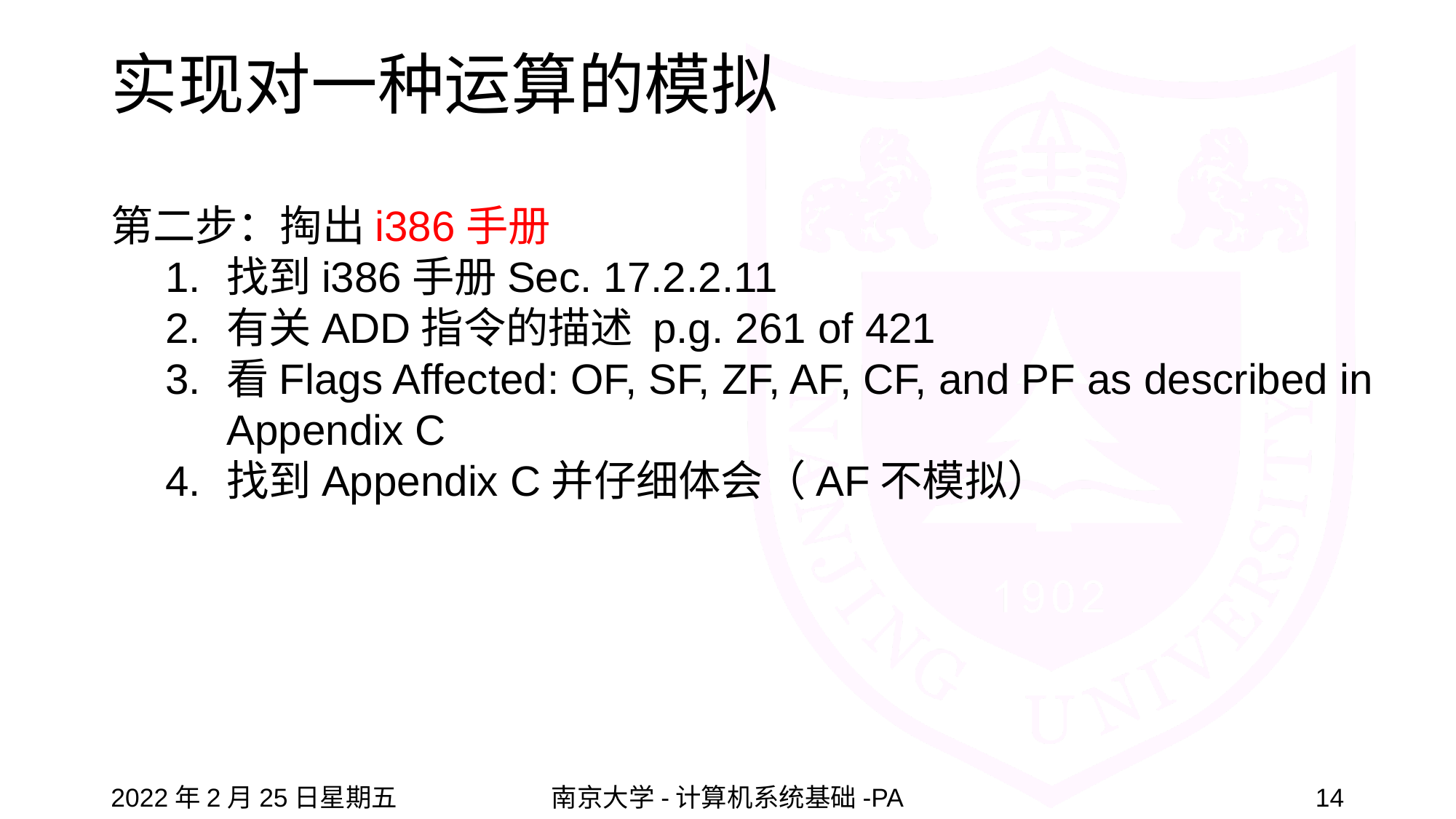

# 实现对一种运算的模拟
第二步：掏出i386手册
找到i386手册Sec. 17.2.2.11
有关ADD指令的描述 p.g. 261 of 421
看Flags Affected: OF, SF, ZF, AF, CF, and PF as described in Appendix C
找到Appendix C并仔细体会（AF不模拟）

2022年2月25日星期五
南京大学-计算机系统基础-PA
14